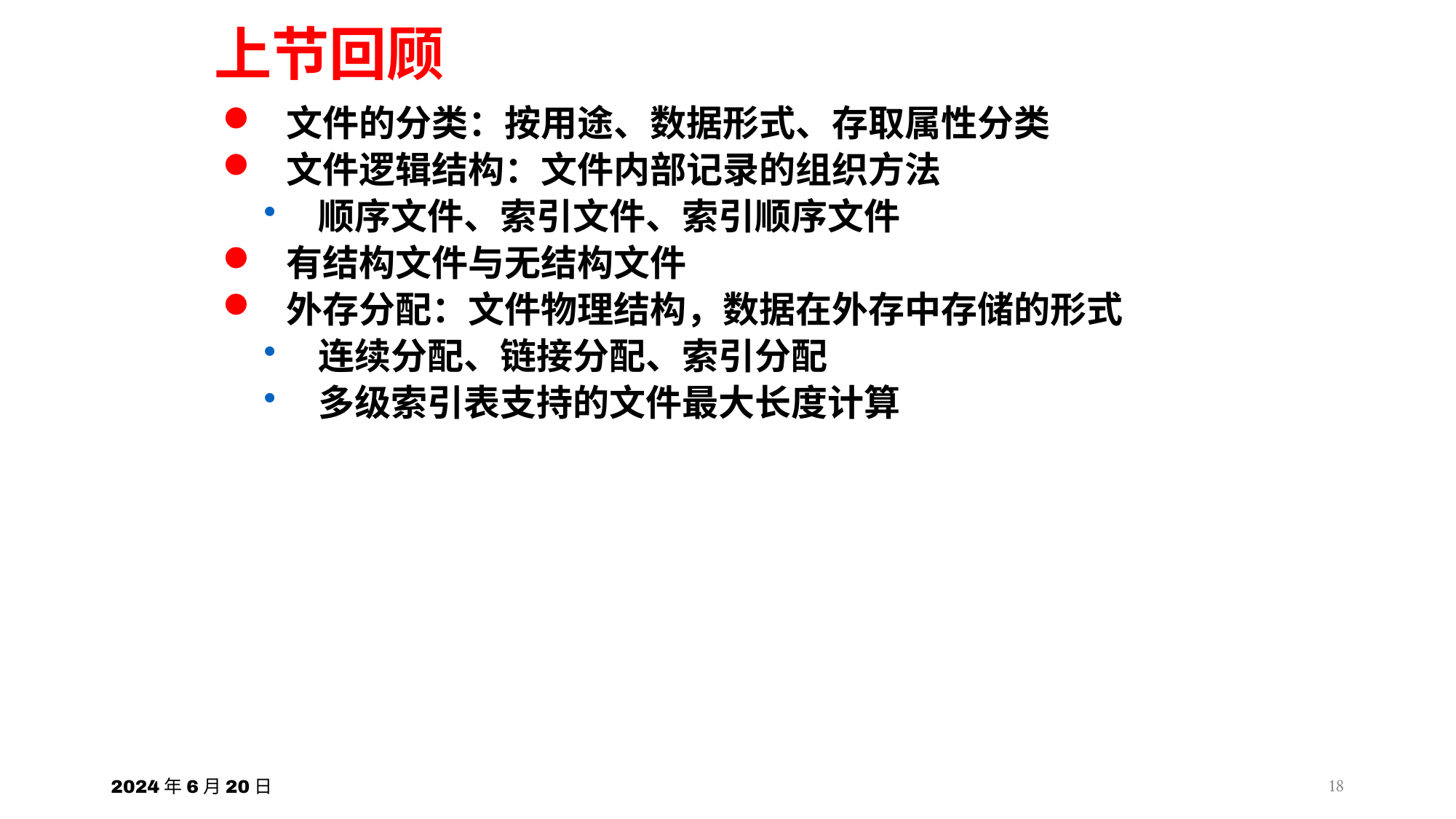

上节回顾
文件的分类：按用途、数据形式、存取属性分类
文件逻辑结构：文件内部记录的组织方法
顺序文件、索引文件、索引顺序文件
有结构文件与无结构文件
外存分配：文件物理结构，数据在外存中存储的形式
连续分配、链接分配、索引分配
多级索引表支持的文件最大长度计算
2024年6月20日
18